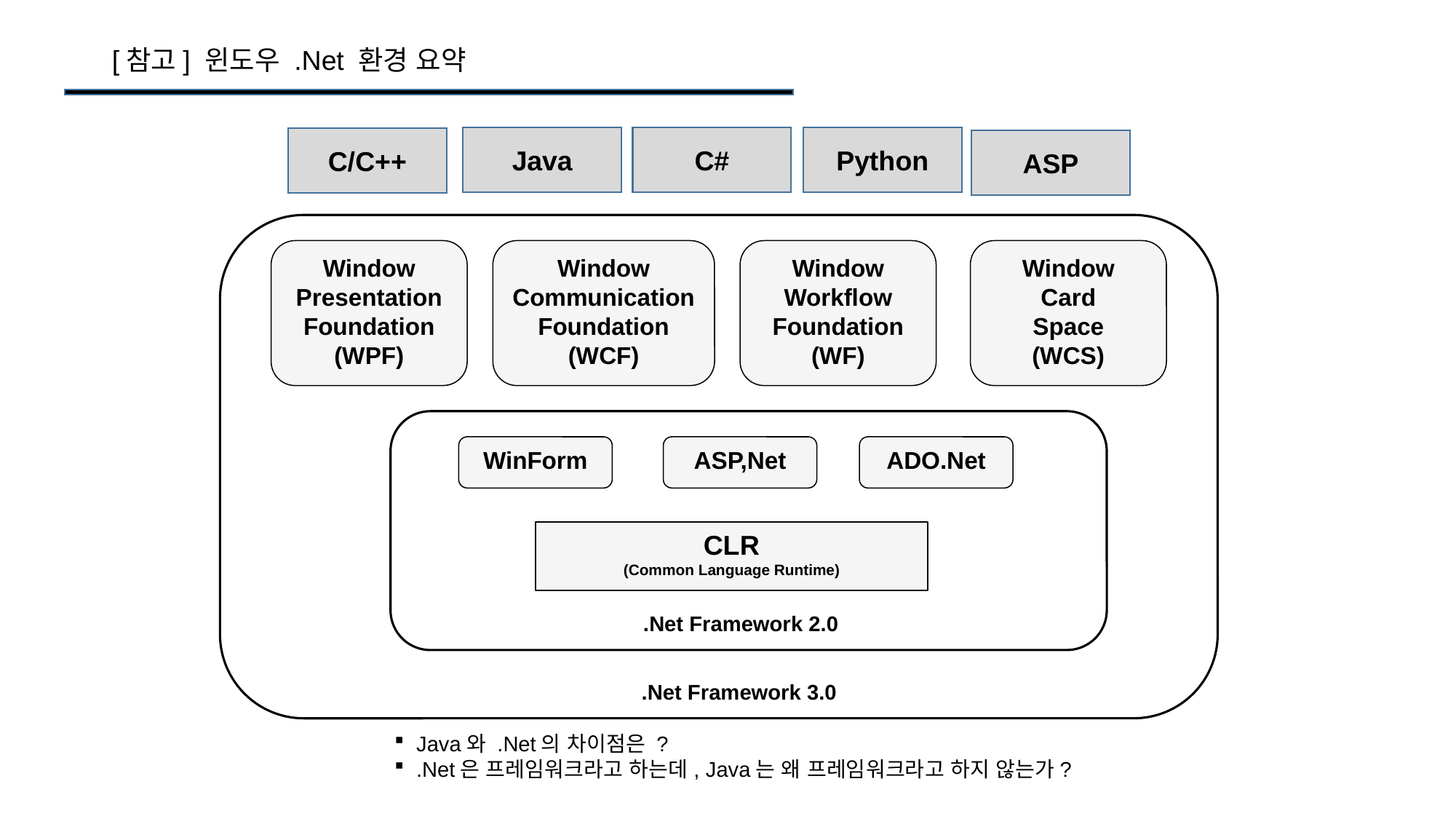

[참고] 윈도우 .Net 환경 요약

Python
Java
C#
C/C++
ASP

Window
Presentation
Foundation
(WPF)
Window
Communication
Foundation
(WCF)
Window
Workflow
Foundation
(WF)
Window
Card
Space
(WCS)

WinForm
ASP,Net
ADO.Net
CLR
(Common Language Runtime)
.Net Framework 2.0
.Net Framework 3.0
  Java와 .Net의 차이점은 ?
  .Net은 프레임워크라고 하는데, Java는 왜 프레임워크라고 하지 않는가?